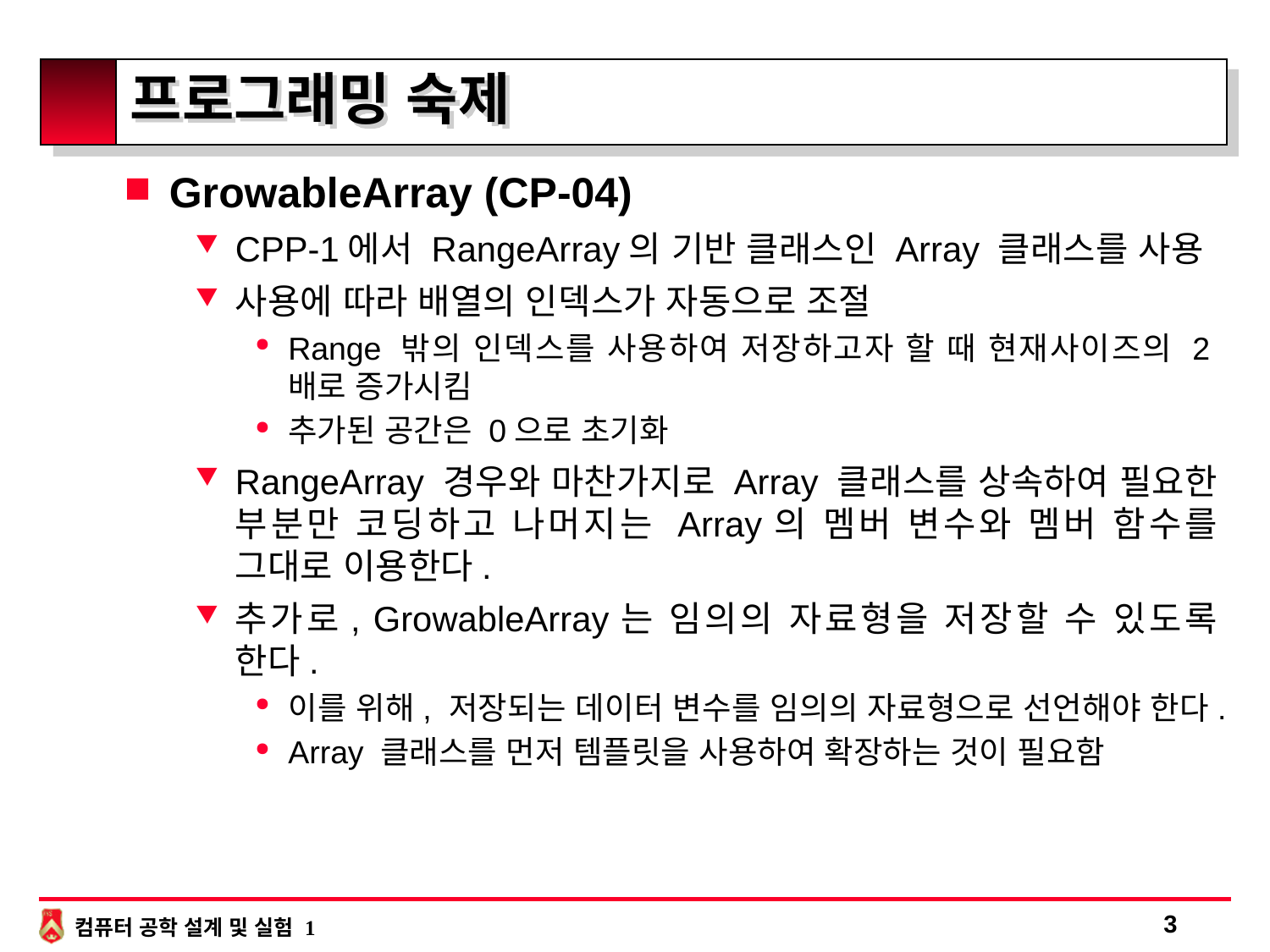

3
# 프로그래밍 숙제
GrowableArray (CP-04)
CPP-1에서 RangeArray의 기반 클래스인 Array 클래스를 사용
사용에 따라 배열의 인덱스가 자동으로 조절
Range 밖의 인덱스를 사용하여 저장하고자 할 때 현재사이즈의 2배로 증가시킴
추가된 공간은 0으로 초기화
RangeArray 경우와 마찬가지로 Array 클래스를 상속하여 필요한 부분만 코딩하고 나머지는 Array의 멤버 변수와 멤버 함수를 그대로 이용한다.
추가로, GrowableArray는 임의의 자료형을 저장할 수 있도록 한다.
이를 위해, 저장되는 데이터 변수를 임의의 자료형으로 선언해야 한다.
Array 클래스를 먼저 템플릿을 사용하여 확장하는 것이 필요함